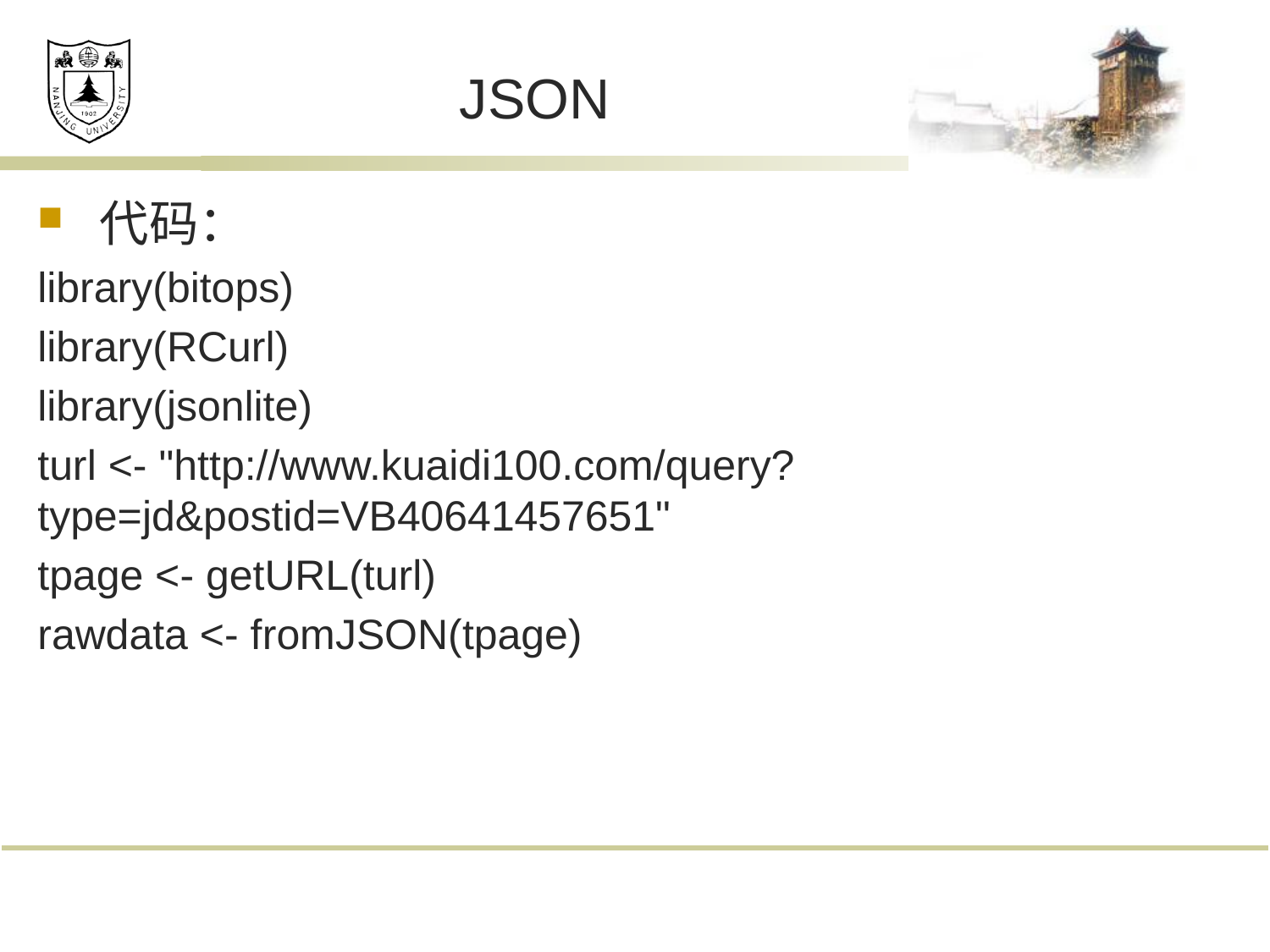

# JSON
代码：
library(bitops)
library(RCurl)
library(jsonlite)
turl <- "http://www.kuaidi100.com/query?type=jd&postid=VB40641457651"
tpage <- getURL(turl)
rawdata <- fromJSON(tpage)